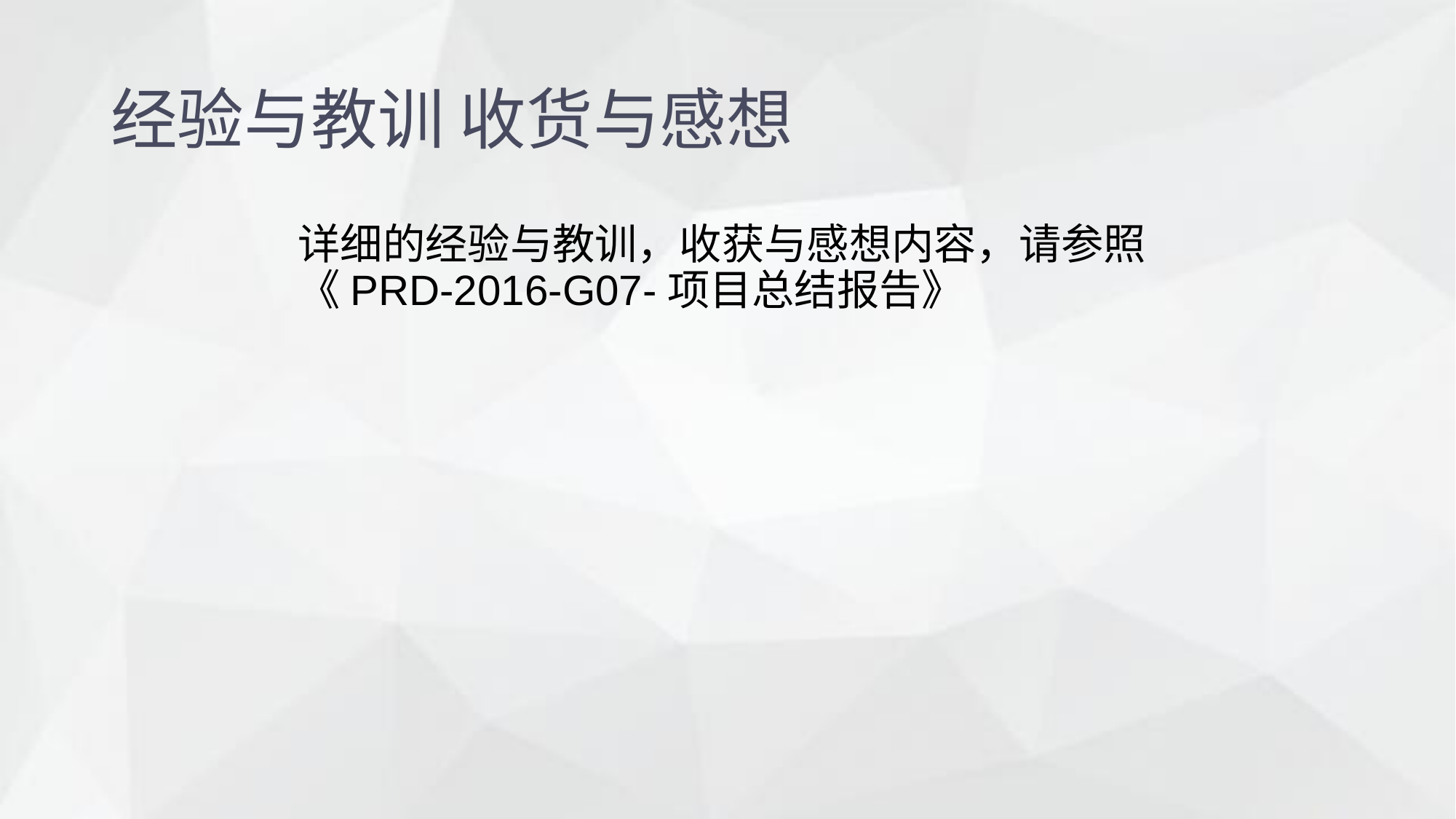

经验与教训 收货与感想
详细的经验与教训，收获与感想内容，请参照《PRD-2016-G07-项目总结报告》